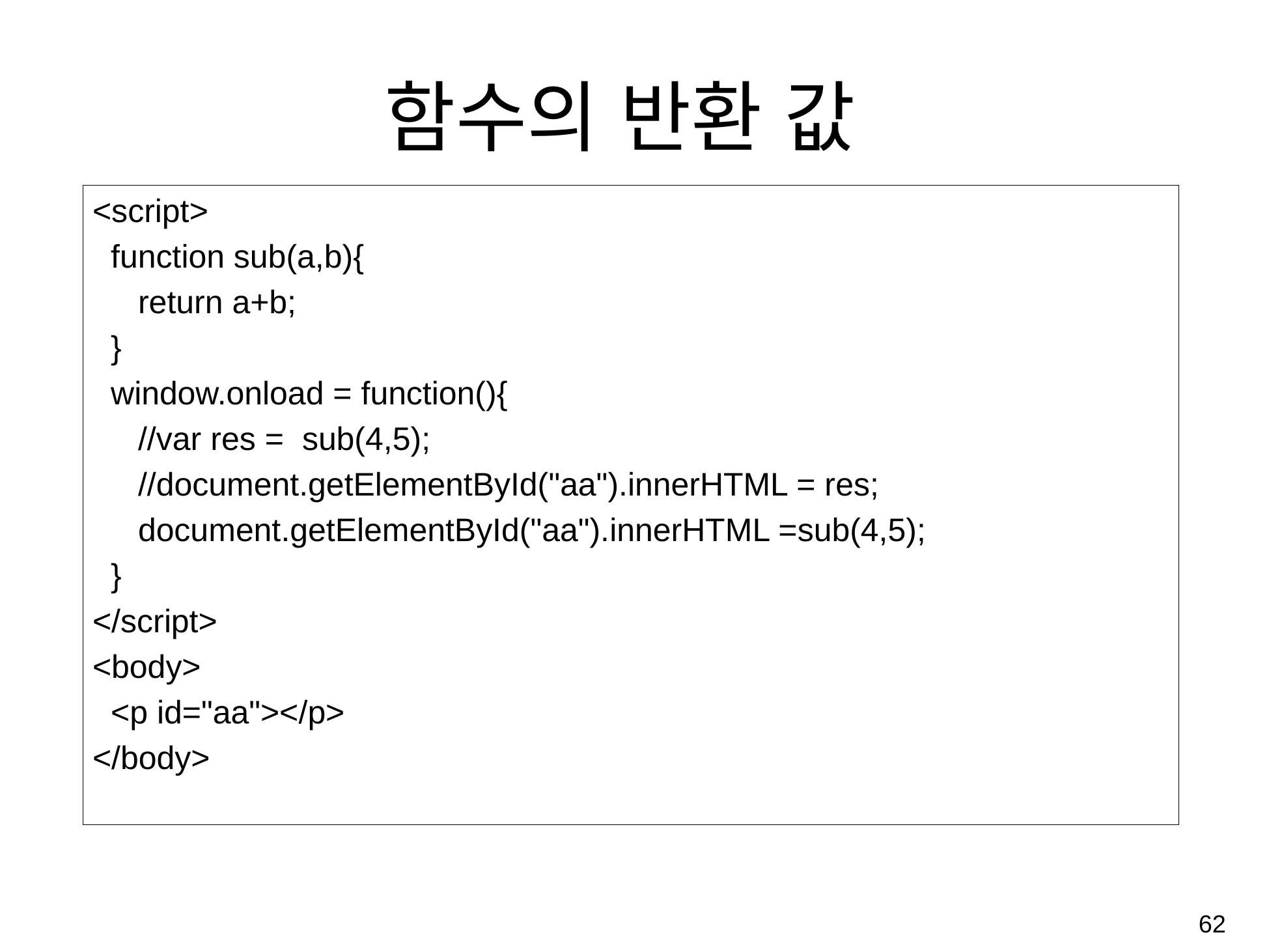

# 함수의 반환 값
<script>
  function sub(a,b){
     return a+b;
  }
  window.onload = function(){
     //var res =  sub(4,5);
     //document.getElementById("aa").innerHTML = res;
     document.getElementById("aa").innerHTML =sub(4,5);
  }
</script>
<body>
  <p id="aa"></p>
</body>

62